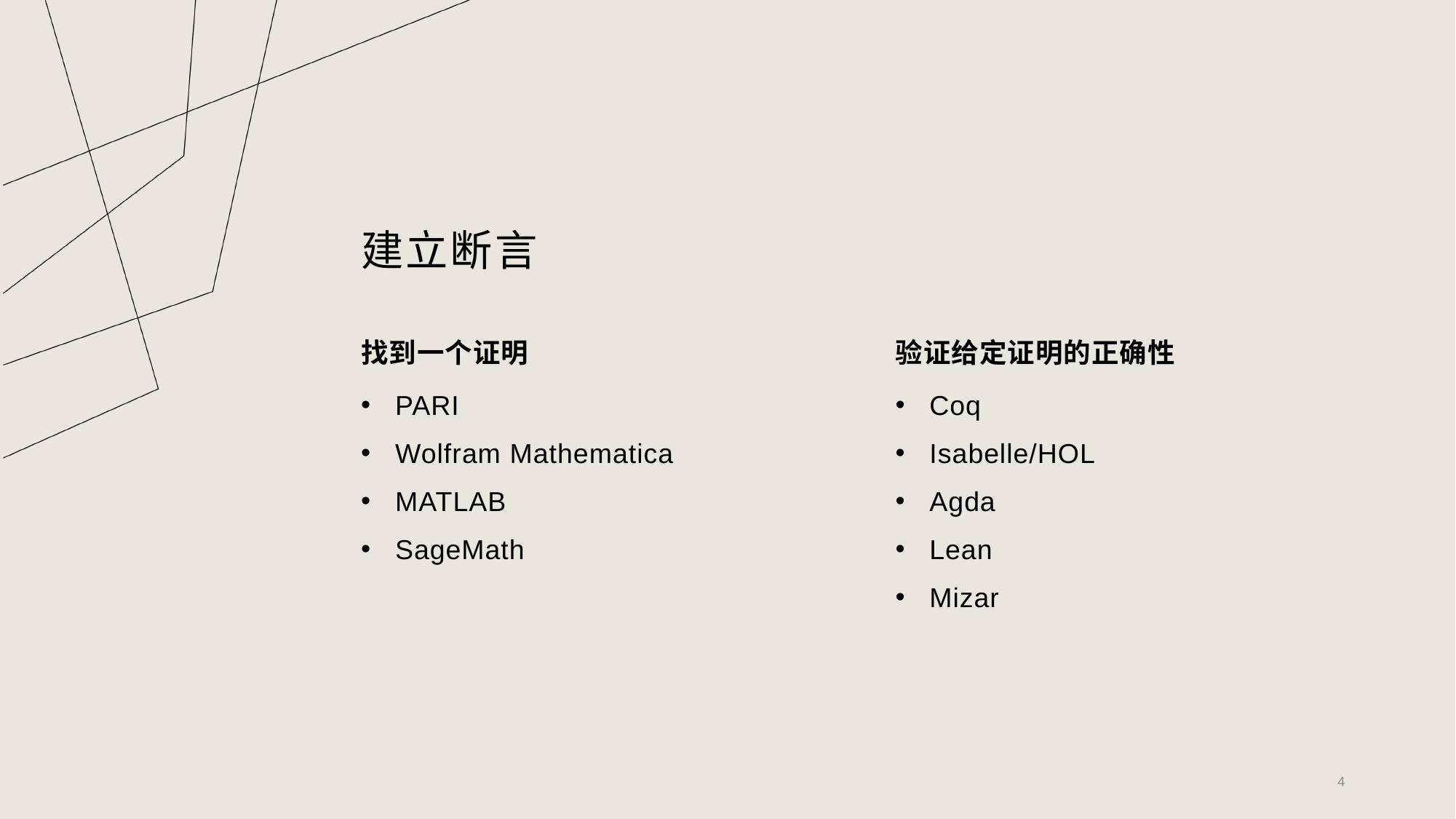

# 建立断言
找到一个证明
验证给定证明的正确性
Coq
Isabelle/HOL
Agda
Lean
Mizar
PARI
Wolfram Mathematica
MATLAB
SageMath
4